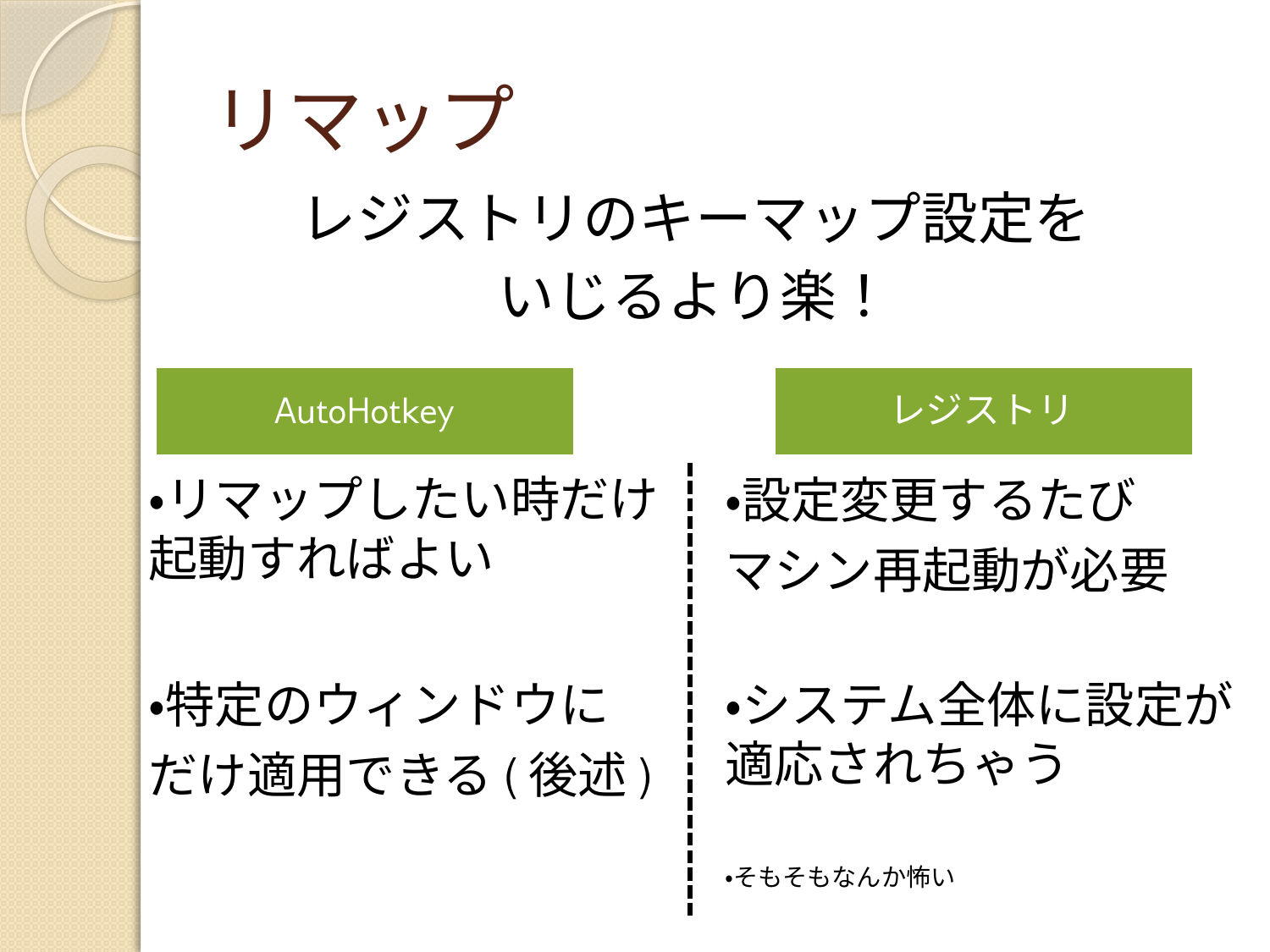

# リマップ
レジストリのキーマップ設定を
いじるより楽！

AutoHotkey
レジストリ

・リマップしたい時だけ起動すればよい
・設定変更するたび
マシン再起動が必要

・特定のウィンドウに
だけ適用できる(後述)
・システム全体に設定が適応されちゃう
・そもそもなんか怖い